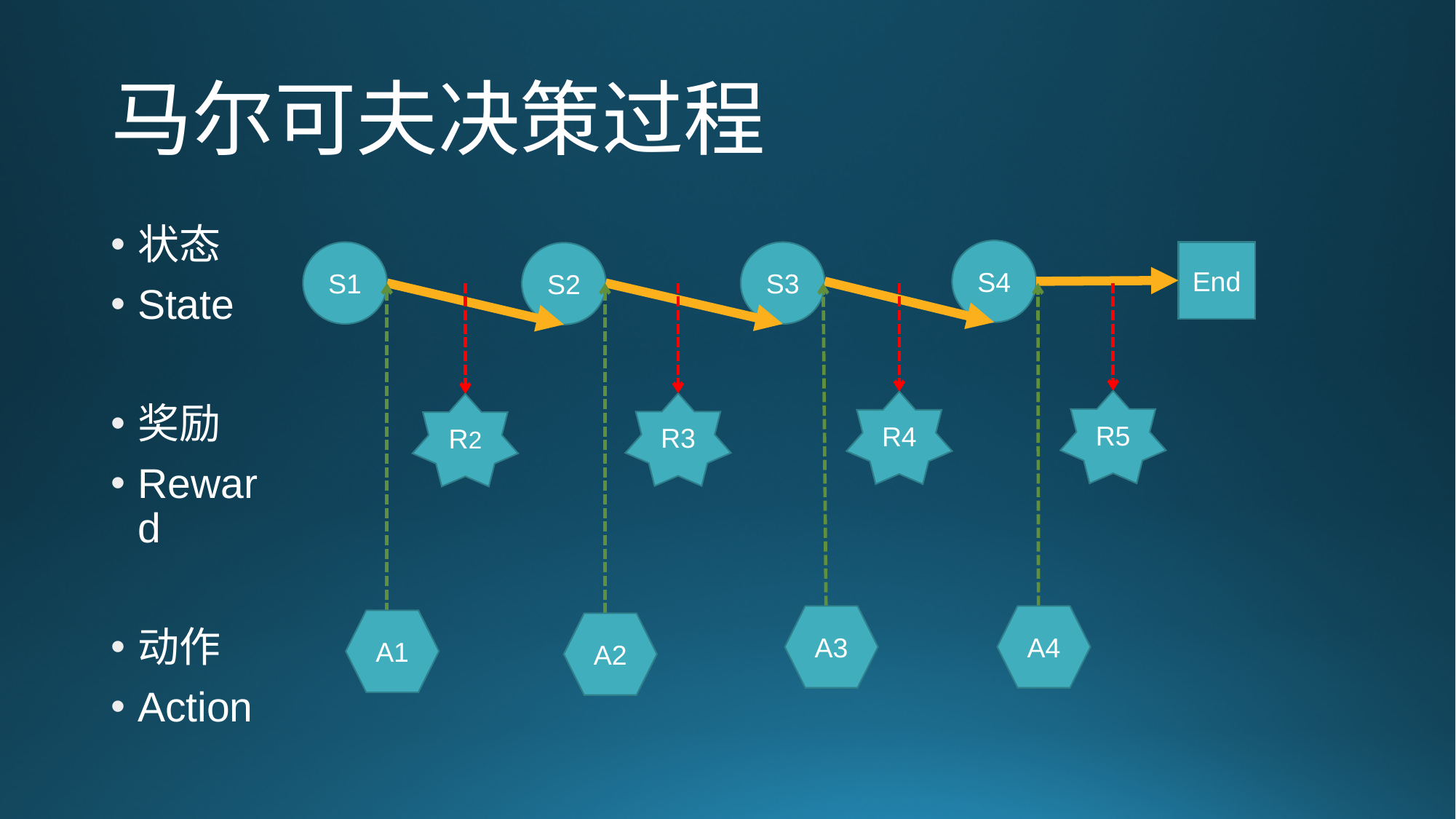

# 马尔可夫决策过程
状态
State

奖励
Reward

动作
Action

S4
S1
S3
End
S2
R5
R4
R3
R2
A3
A4
A1
A2